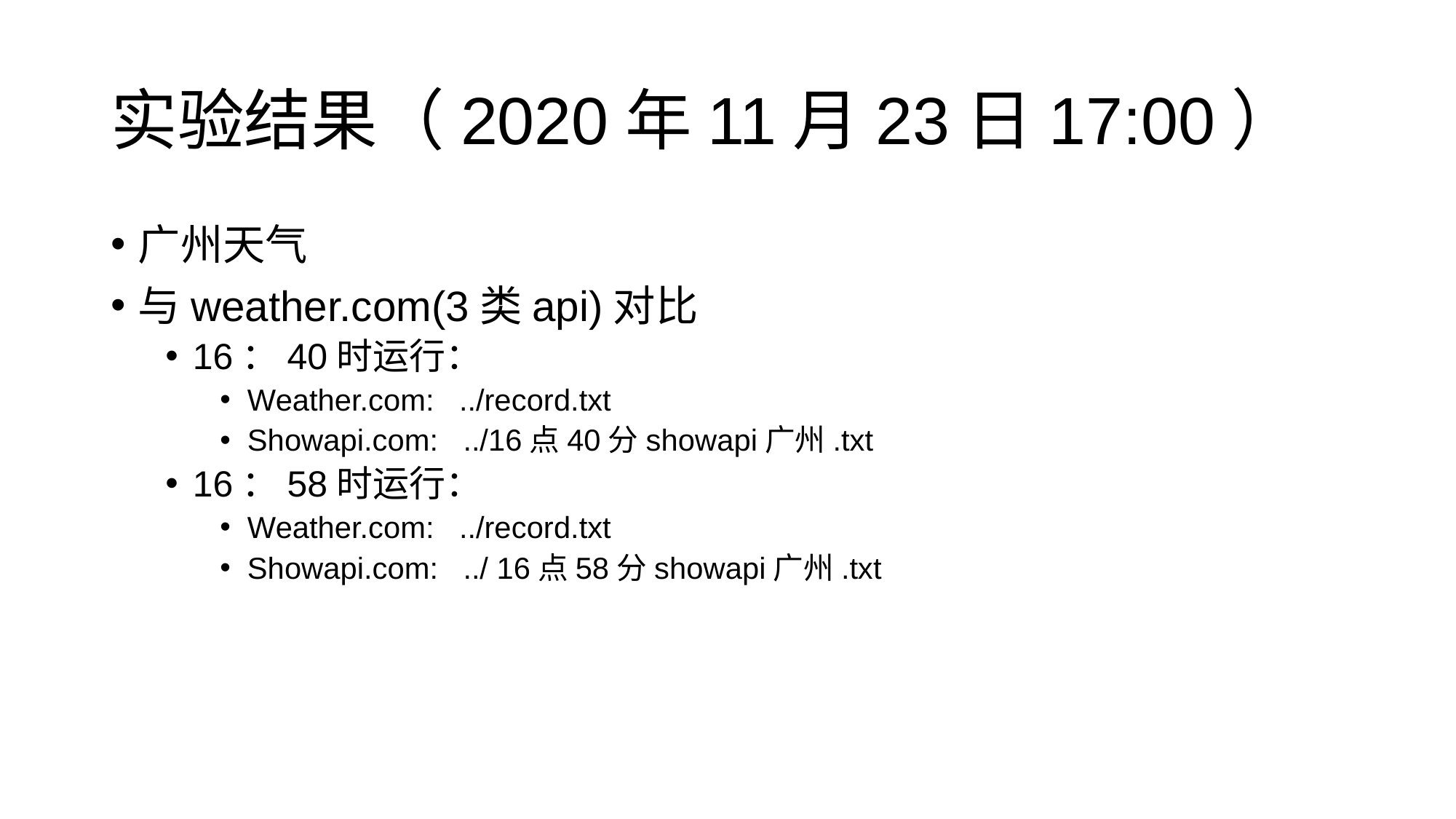

# 实验结果（2020年11月23日17:00）
广州天气
与weather.com(3类api)对比
16：40时运行：
Weather.com:   ../record.txt
Showapi.com:   ../16点40分showapi广州.txt
16：58时运行：
Weather.com:   ../record.txt
Showapi.com:   ../ 16点58分showapi广州.txt